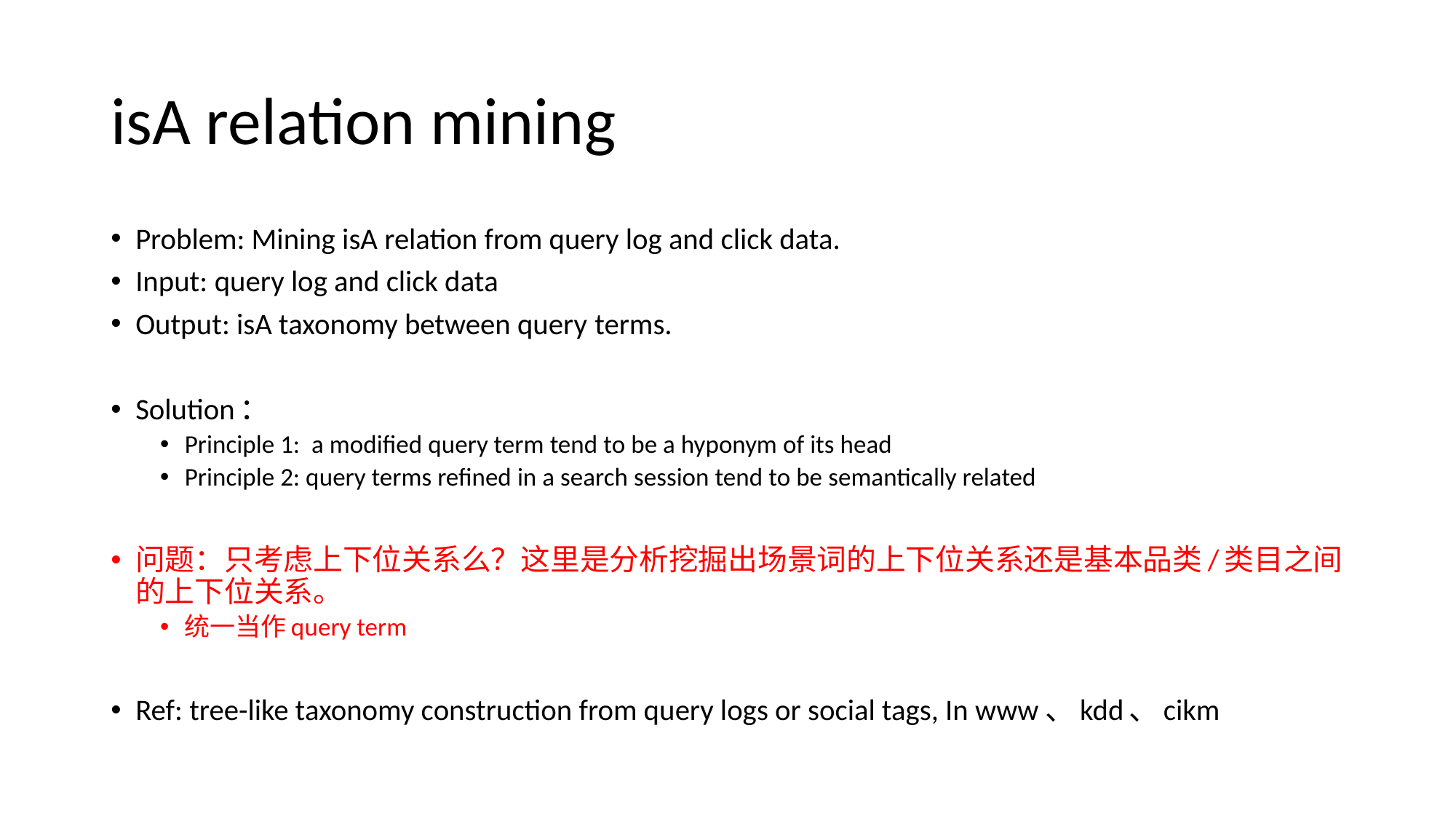

# isA relation mining
Problem: Mining isA relation from query log and click data.
Input: query log and click data
Output: isA taxonomy between query terms.

Solution：
Principle 1:  a modified query term tend to be a hyponym of its head
Principle 2: query terms refined in a search session tend to be semantically related

问题：只考虑上下位关系么？这里是分析挖掘出场景词的上下位关系还是基本品类/类目之间的上下位关系。
统一当作query term

Ref: tree-like taxonomy construction from query logs or social tags, In www、kdd、cikm